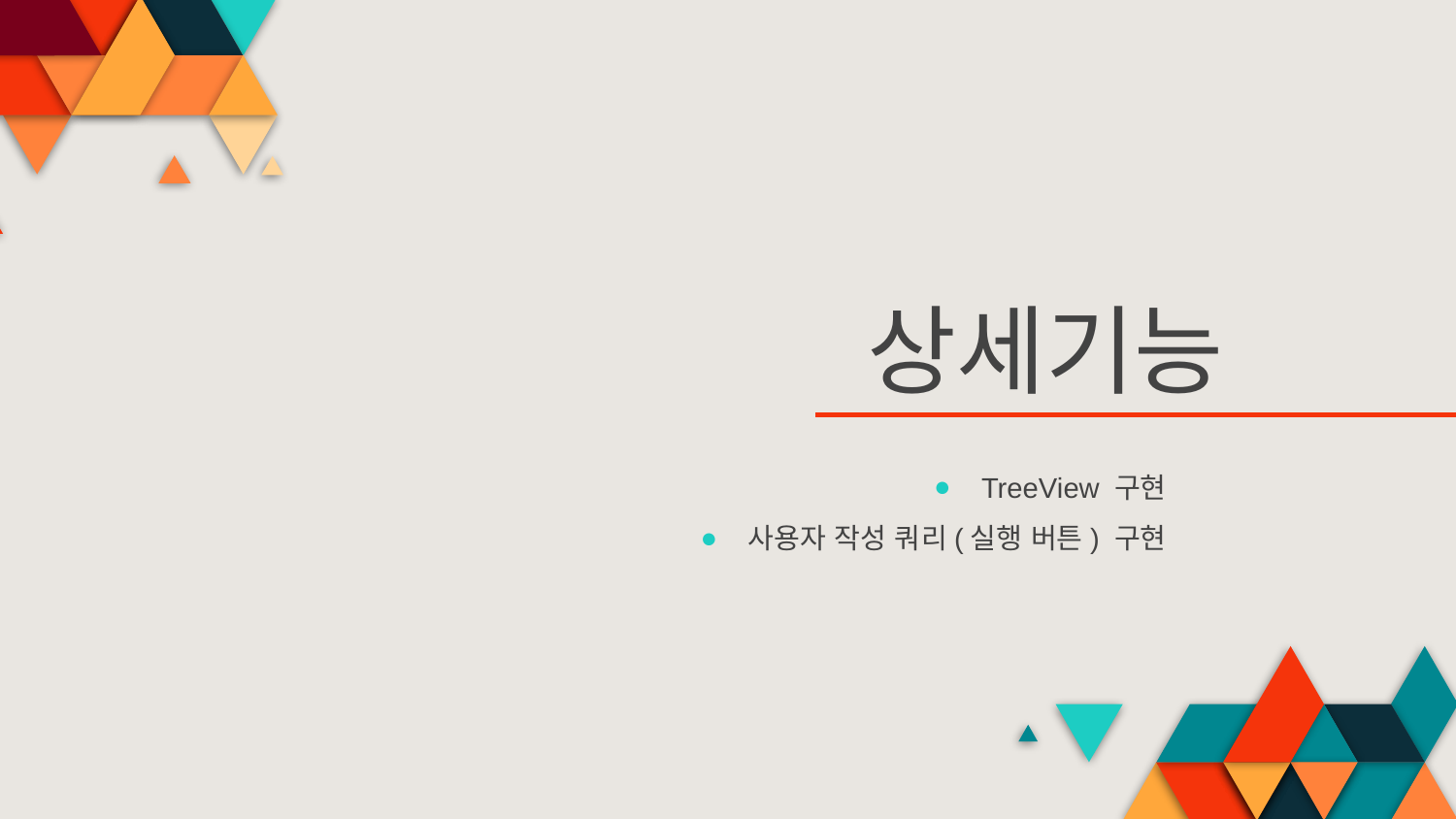

# 상세기능
TreeView 구현
사용자 작성 쿼리(실행 버튼) 구현